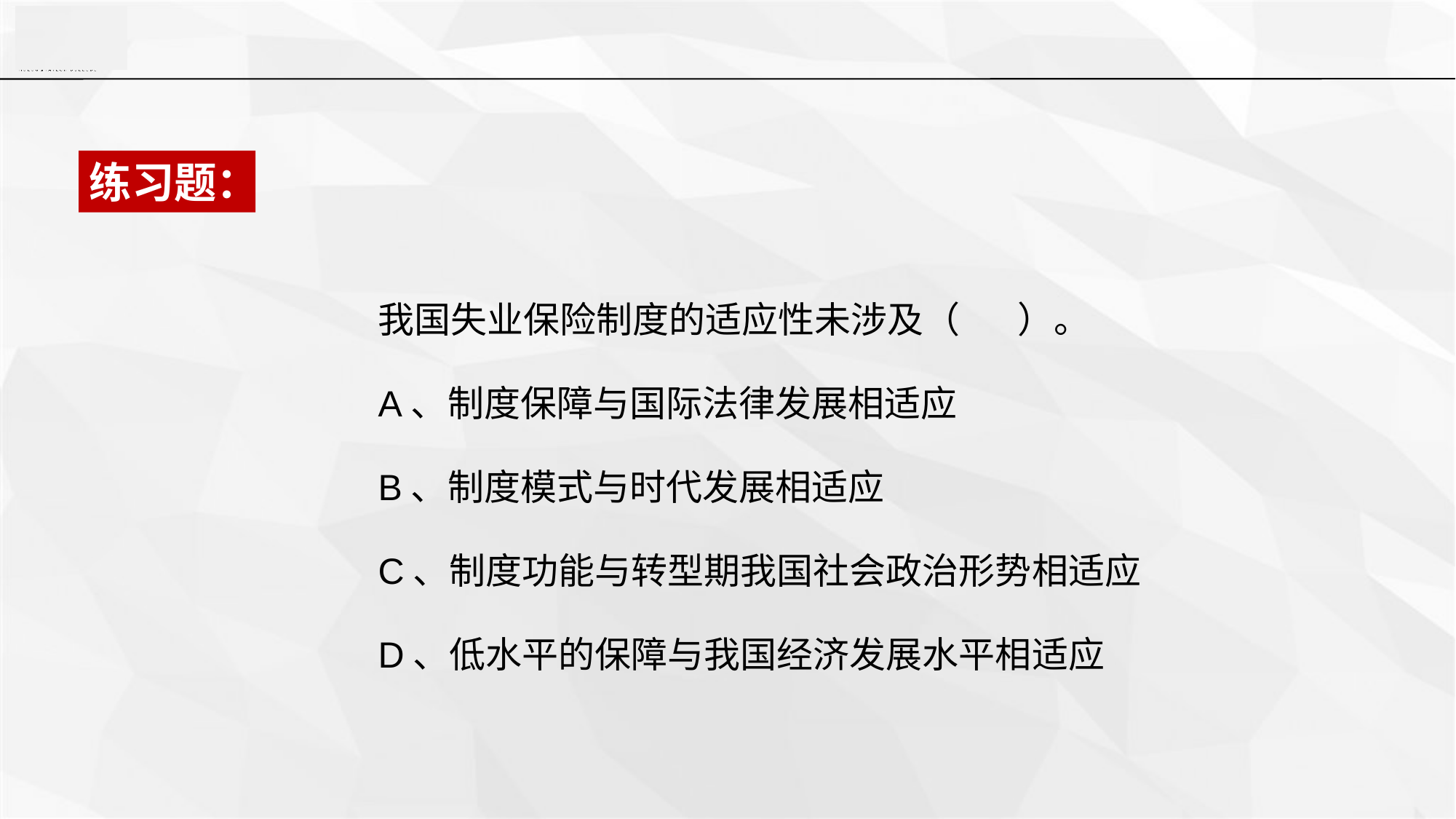

练习题：
我国失业保险制度的适应性未涉及（       ）。
A、制度保障与国际法律发展相适应
B、制度模式与时代发展相适应
C、制度功能与转型期我国社会政治形势相适应
D、低水平的保障与我国经济发展水平相适应